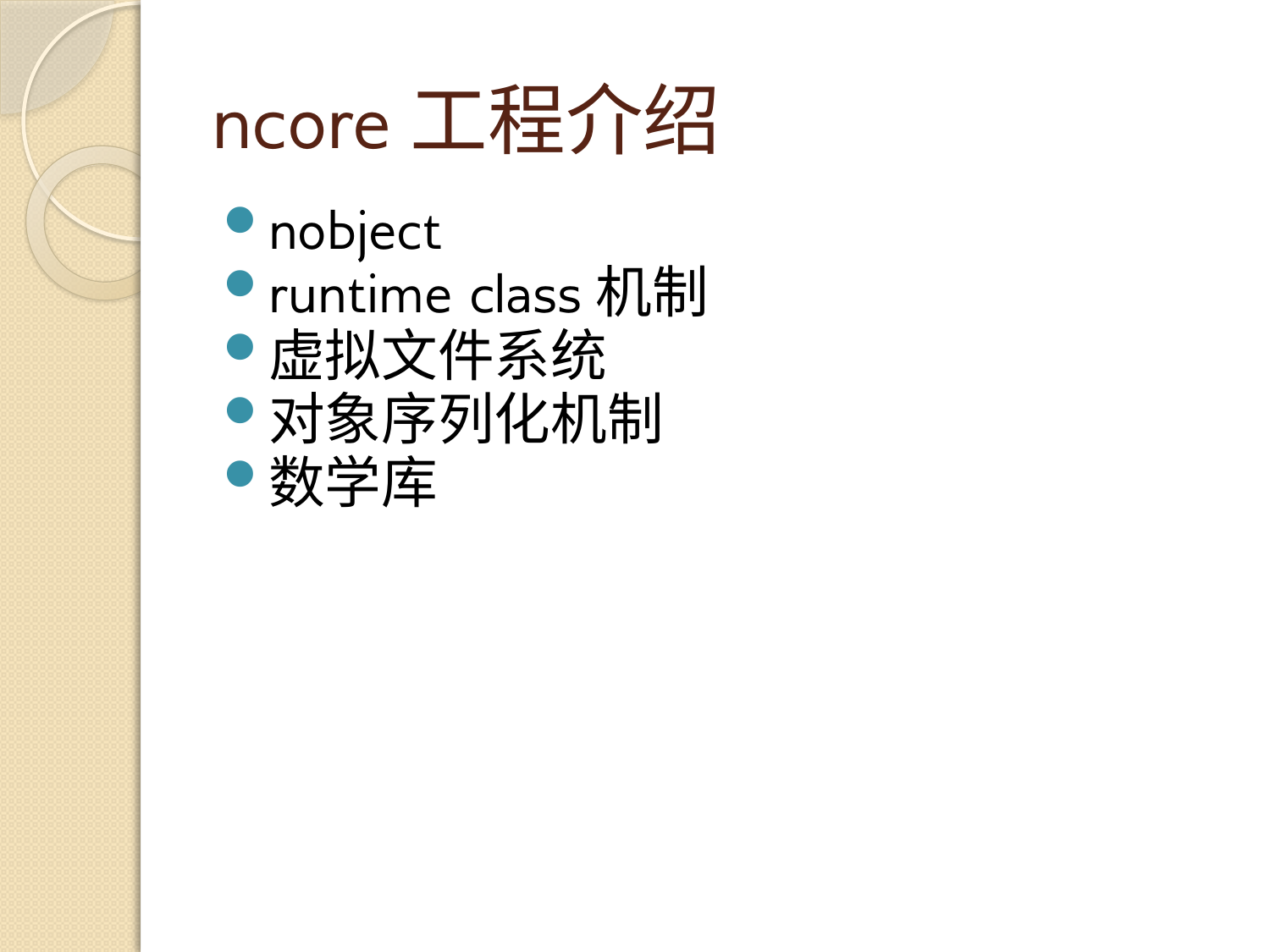

# ncore工程介绍
nobject
runtime class机制
虚拟文件系统
对象序列化机制
数学库